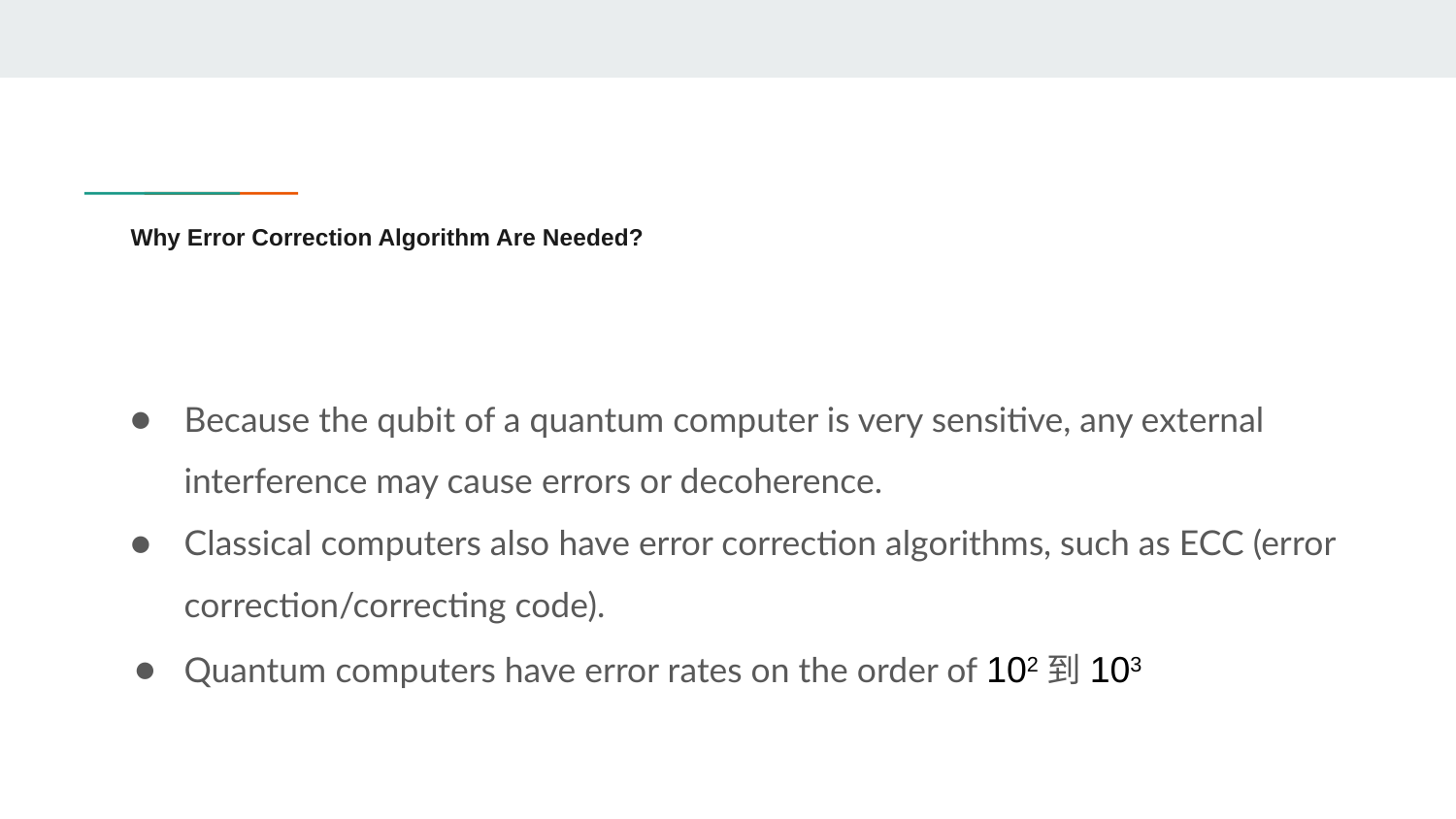

# Why Error Correction Algorithm Are Needed?
Because the qubit of a quantum computer is very sensitive, any external interference may cause errors or decoherence.
Classical computers also have error correction algorithms, such as ECC (error correction/correcting code).
Quantum computers have error rates on the order of 102到103